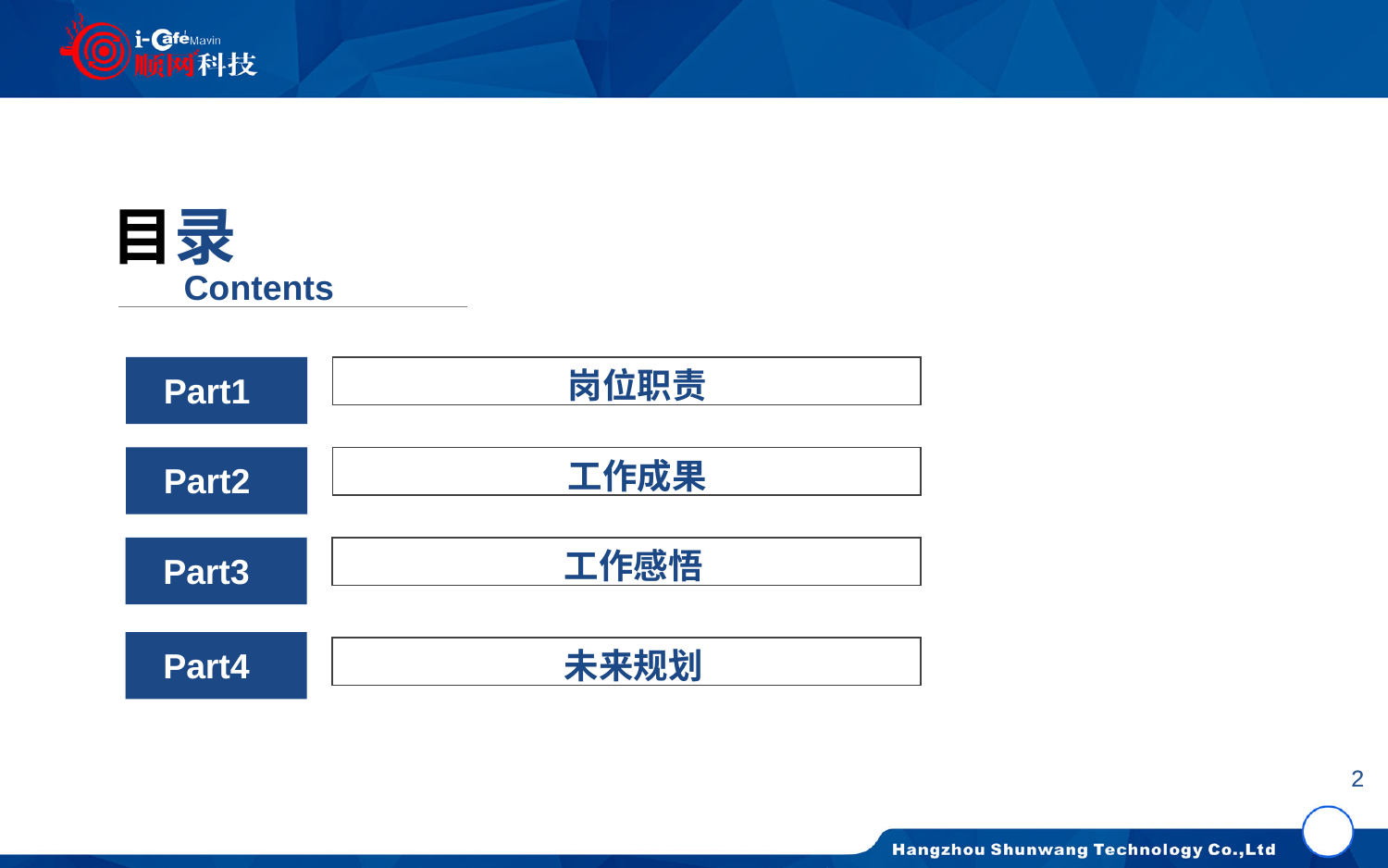

目录
Contents

岗位职责
Part1

工作成果
Part2

工作感悟
Part3

Part4

未来规划
2
2